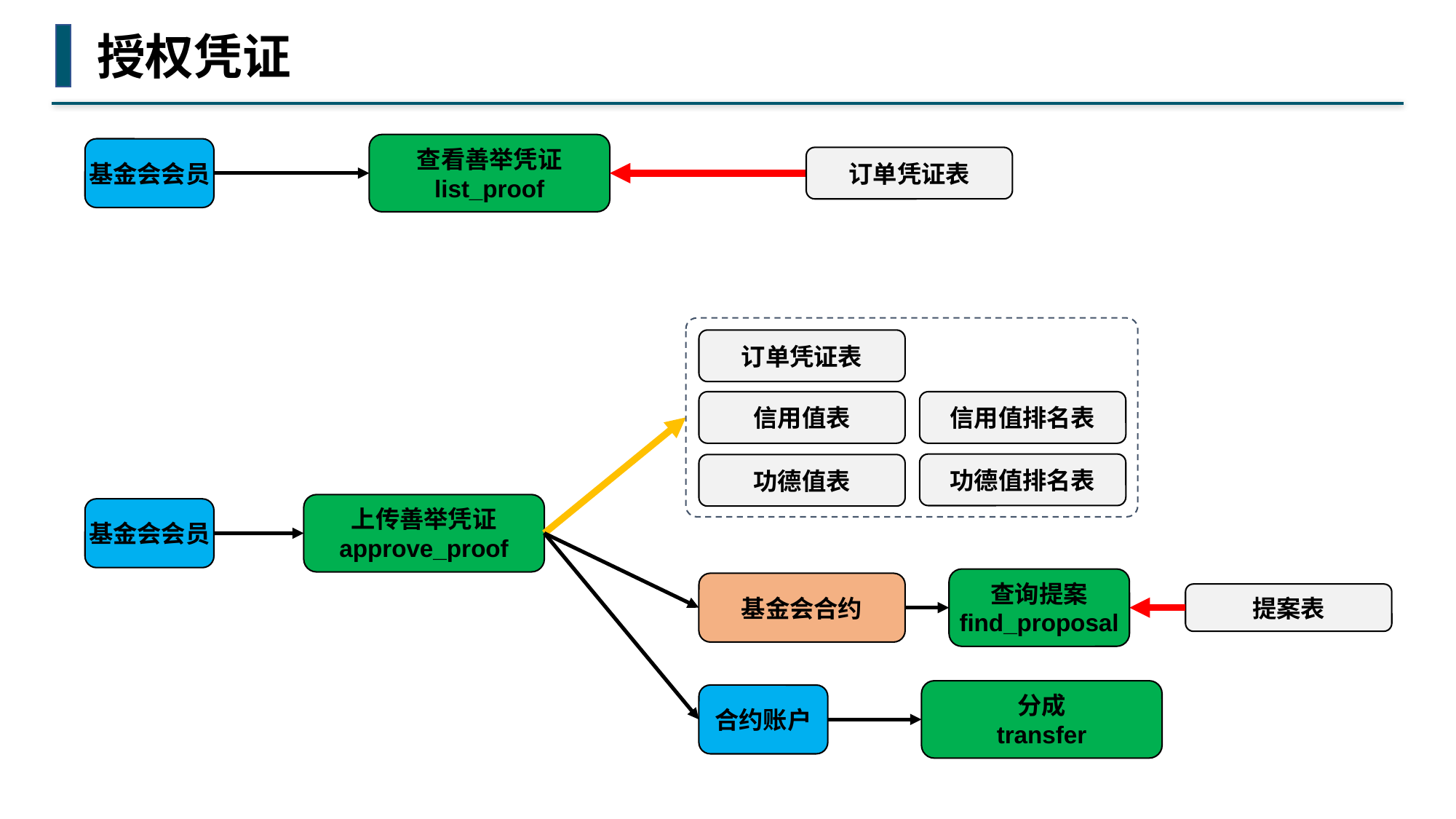

授权凭证

查看善举凭证
list_proof
基金会会员
订单凭证表

订单凭证表
信用值表
信用值排名表
功德值排名表
功德值表
上传善举凭证
approve_proof
基金会会员
查询提案
find_proposal
基金会合约
提案表
分成
transfer
合约账户